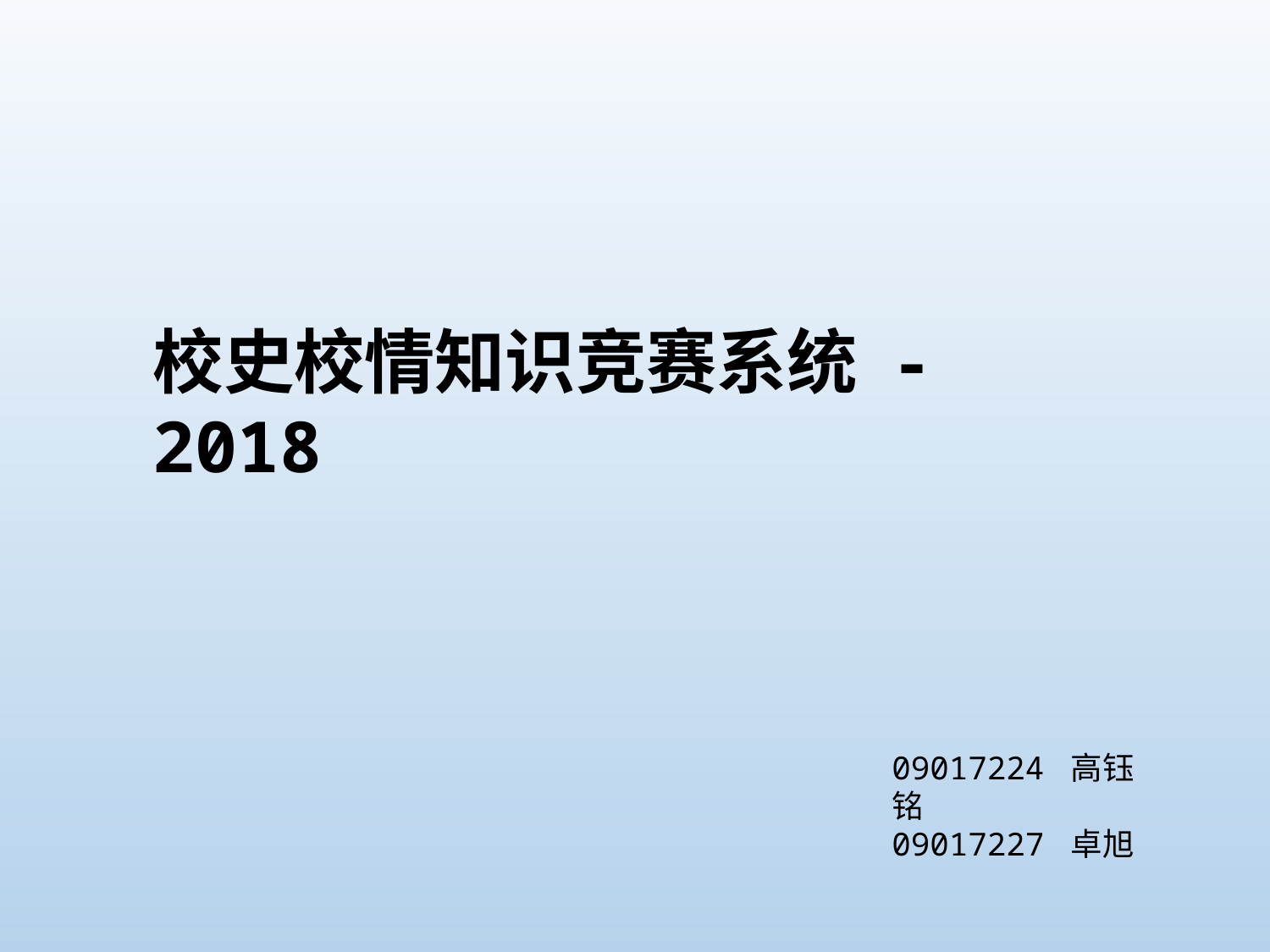

校史校情知识竞赛系统 - 2018
09017224 高钰铭
09017227 卓旭